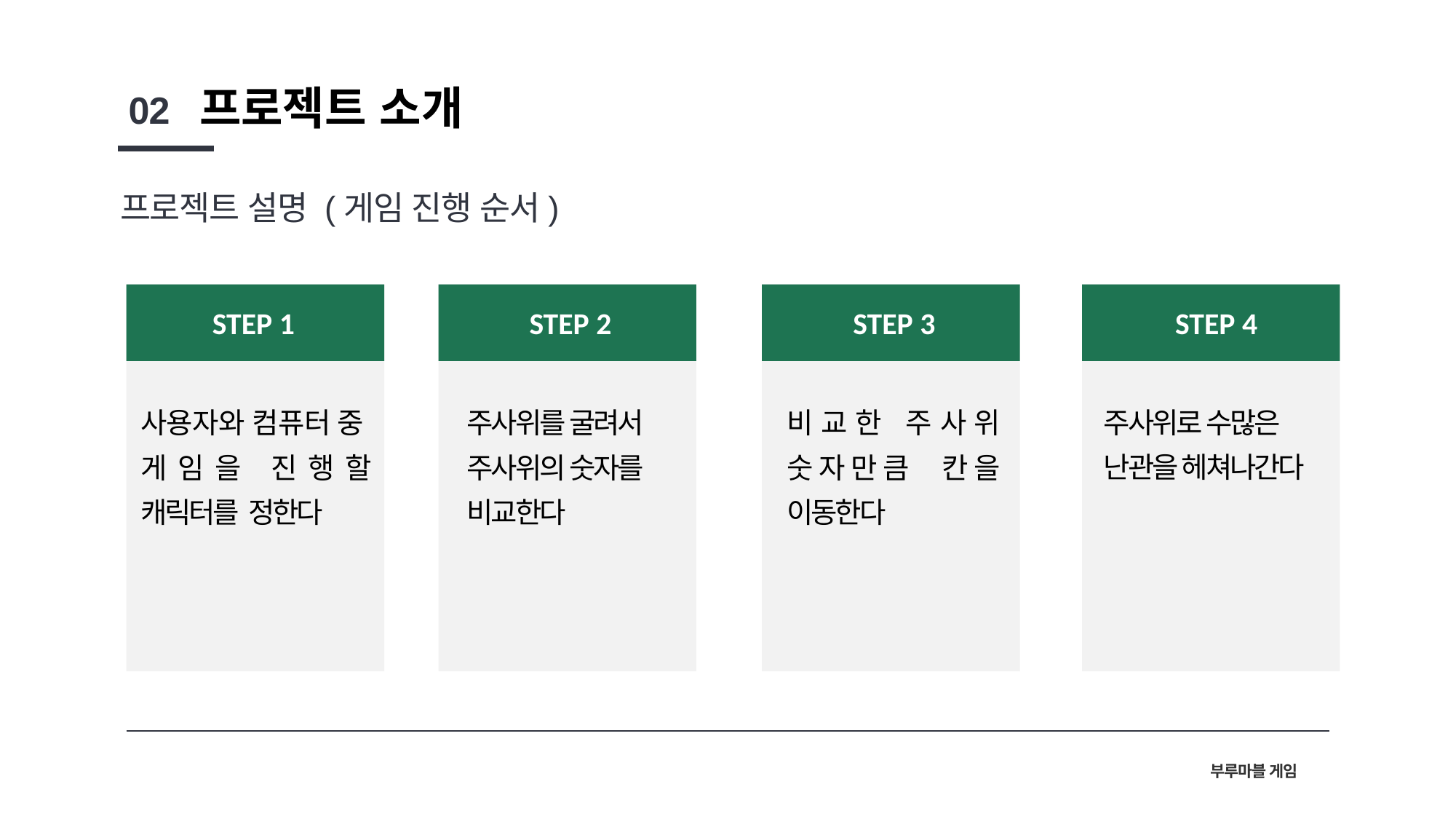

프로젝트 소개
02
프로젝트 설명 (게임 진행 순서)

STEP 1
STEP 2
STEP 3
STEP 4
주사위로 수많은
난관을 헤쳐나간다
주사위를 굴려서
주사위의 숫자를
비교한다
비교한 주사위 숫자만큼  칸을 이동한다
사용자와 컴퓨터 중  게임을 진행할 캐릭터를  정한다
부루마블 게임